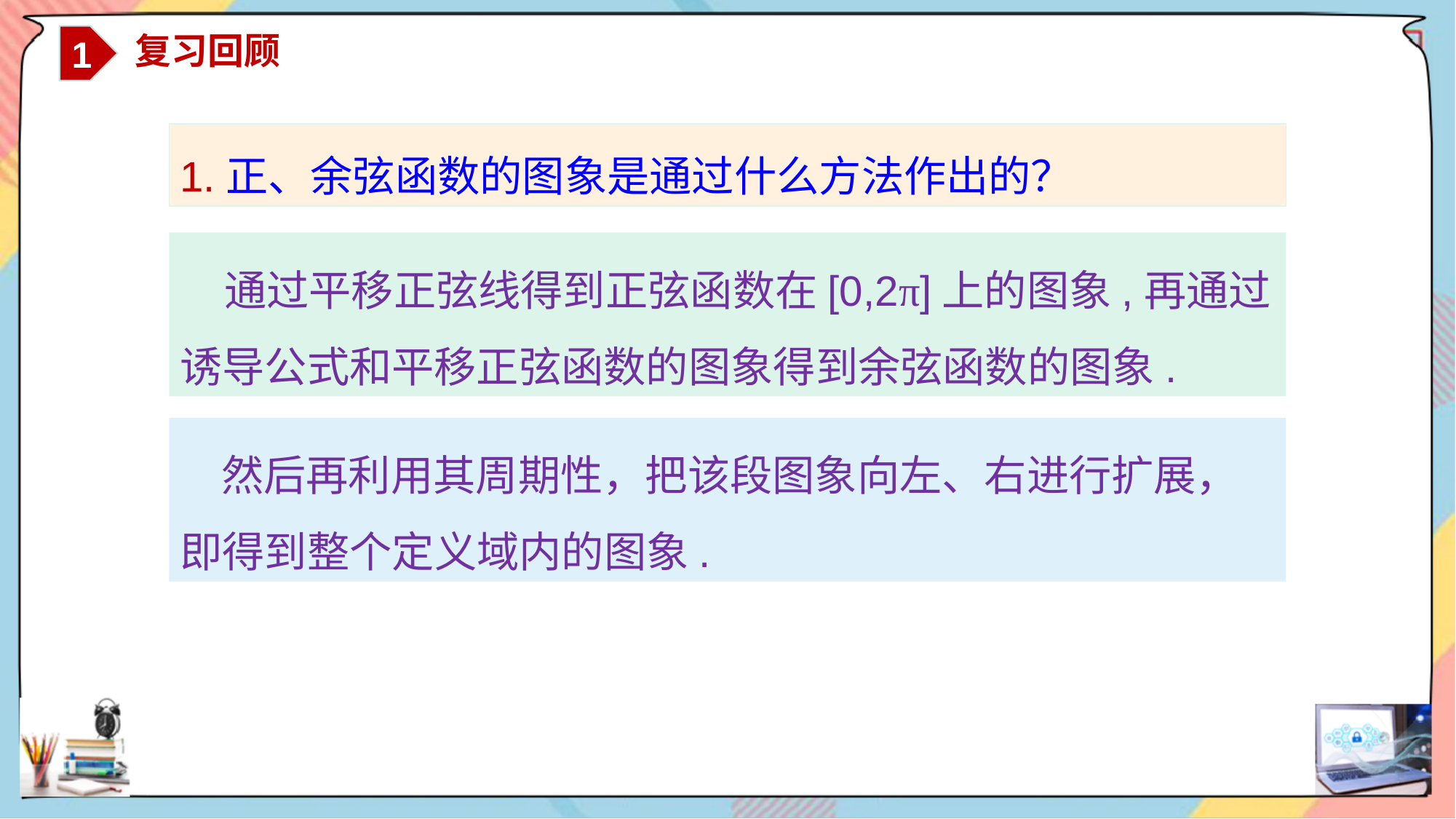

1
 复习回顾
1.正、余弦函数的图象是通过什么方法作出的？
    通过平移正弦线得到正弦函数在[0,2π]上的图象,再通过诱导公式和平移正弦函数的图象得到余弦函数的图象.
    然后再利用其周期性，把该段图象向左、右进行扩展，即得到整个定义域内的图象.